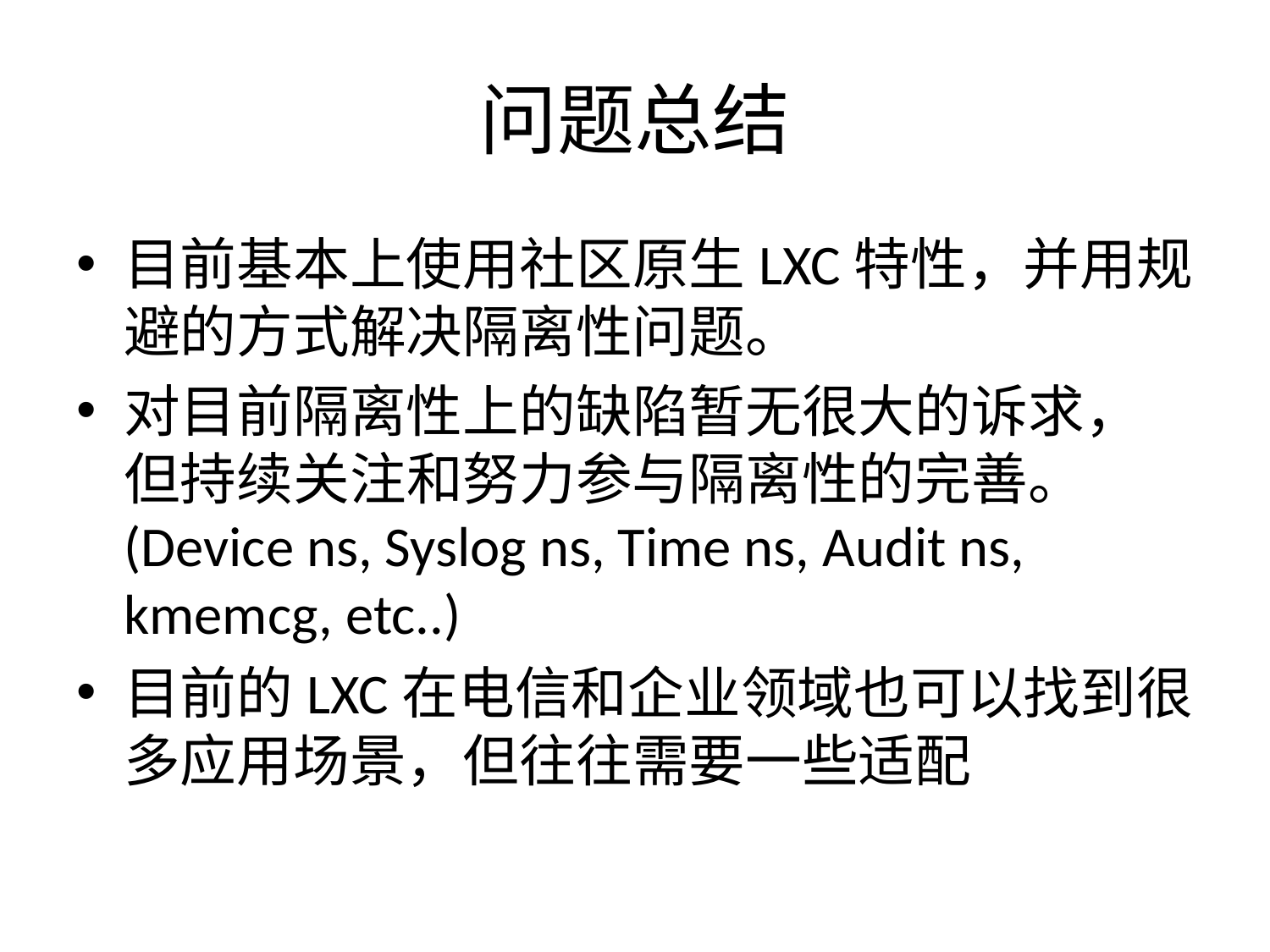

# 问题总结
目前基本上使用社区原生LXC特性，并用规避的方式解决隔离性问题。
对目前隔离性上的缺陷暂无很大的诉求，但持续关注和努力参与隔离性的完善。(Device ns, Syslog ns, Time ns, Audit ns, kmemcg, etc..)
目前的LXC在电信和企业领域也可以找到很多应用场景，但往往需要一些适配